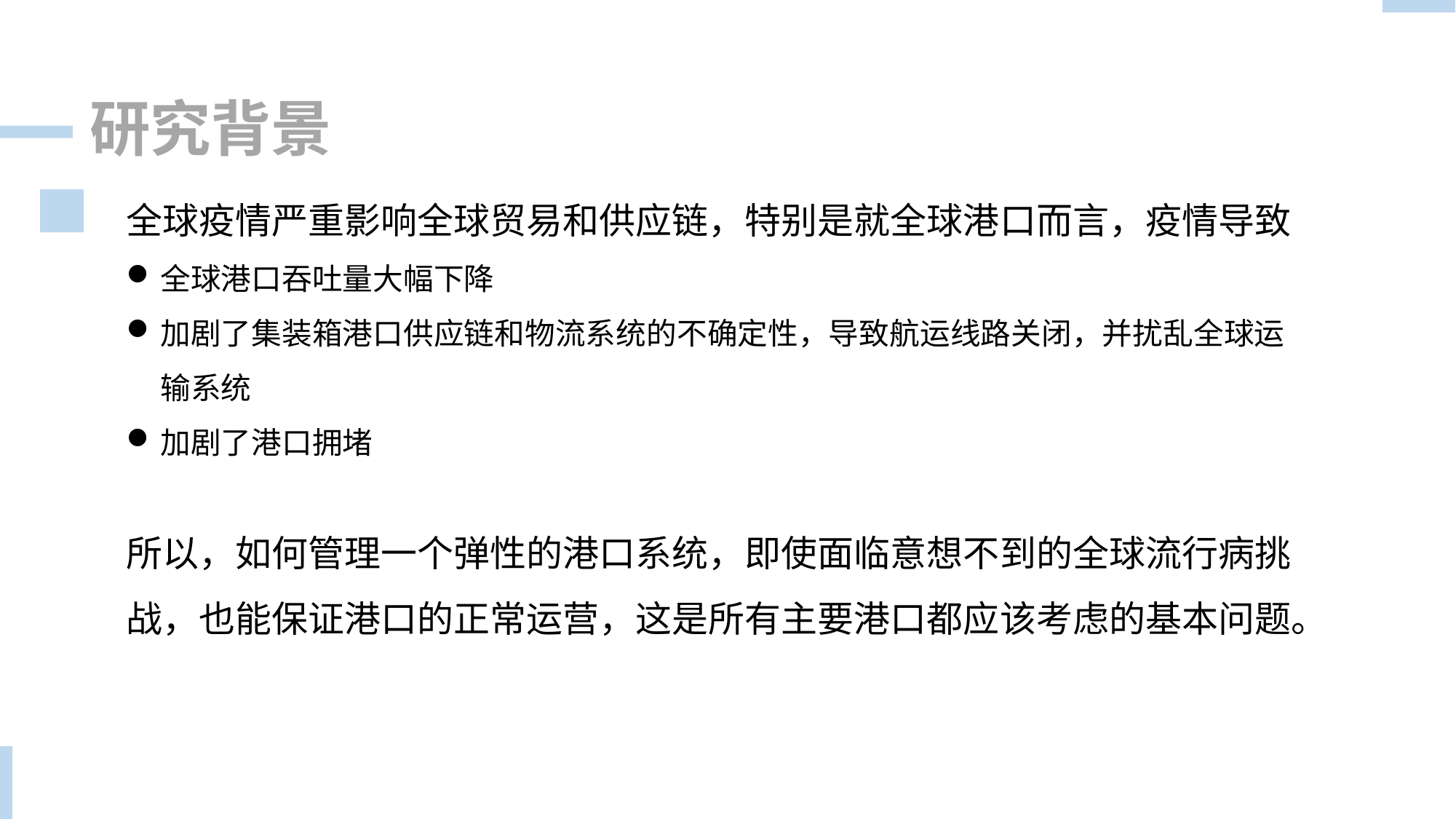

研究背景
全球疫情严重影响全球贸易和供应链，特别是就全球港口而言，疫情导致
全球港口吞吐量大幅下降
加剧了集装箱港口供应链和物流系统的不确定性，导致航运线路关闭，并扰乱全球运输系统
加剧了港口拥堵

所以，如何管理一个弹性的港口系统，即使面临意想不到的全球流行病挑战，也能保证港口的正常运营，这是所有主要港口都应该考虑的基本问题。